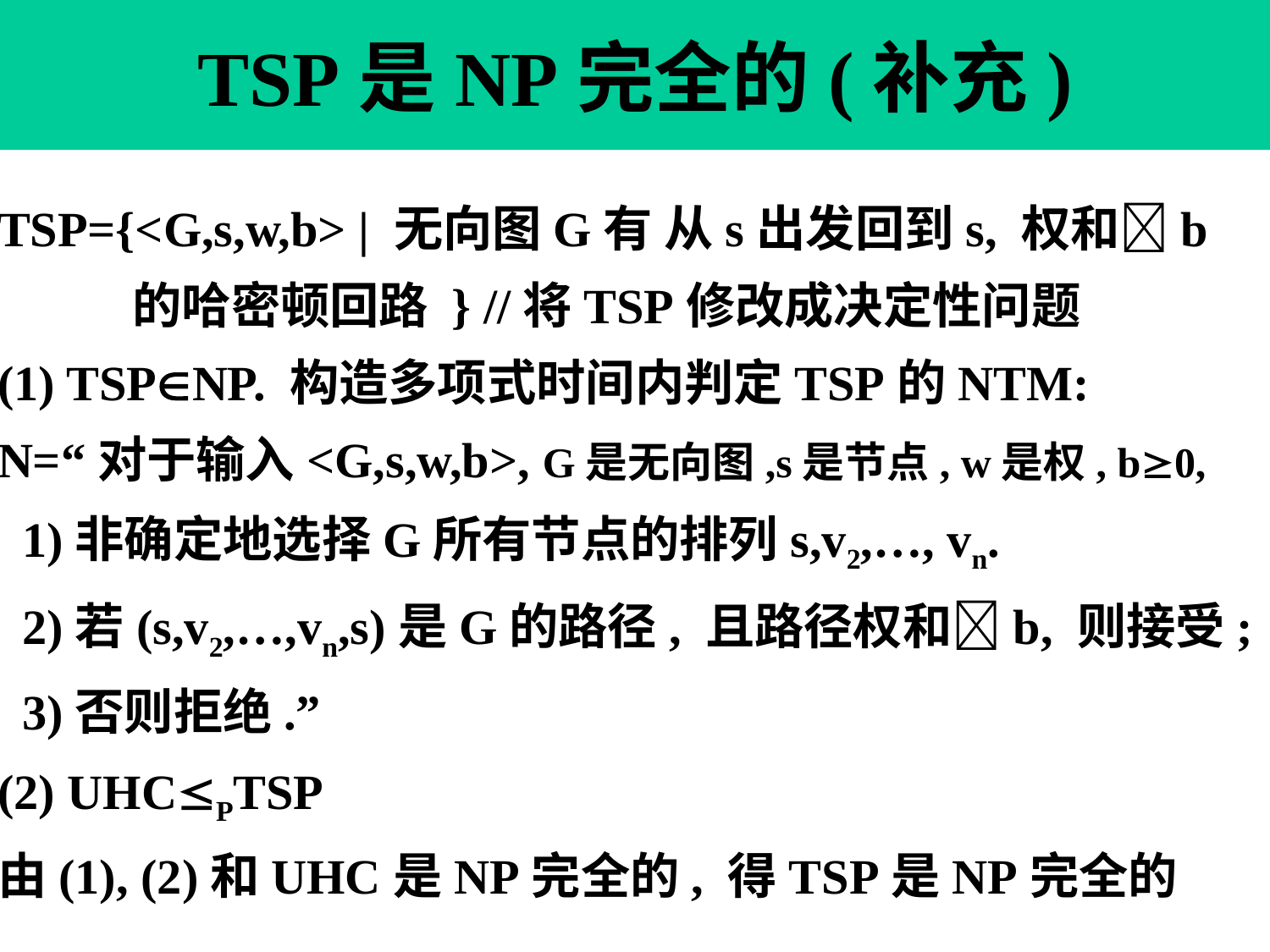

# TSP是NP完全的(补充)
TSP={<G,s,w,b> | 无向图G有 从s出发回到s, 权和≤b
           的哈密顿回路 } //将TSP修改成决定性问题
(1) TSP∈NP. 构造多项式时间内判定TSP的NTM:
N=“对于输入<G,s,w,b>, G是无向图,s是节点, w是权, b≥0,
  1)非确定地选择G所有节点的排列s,v2,…, vn.
  2)若(s,v2,…,vn,s)是G的路径, 且路径权和≤b, 则接受;
  3)否则拒绝.”
(2) UHC≤PTSP
由(1), (2)和UHC是NP完全的, 得TSP是NP完全的